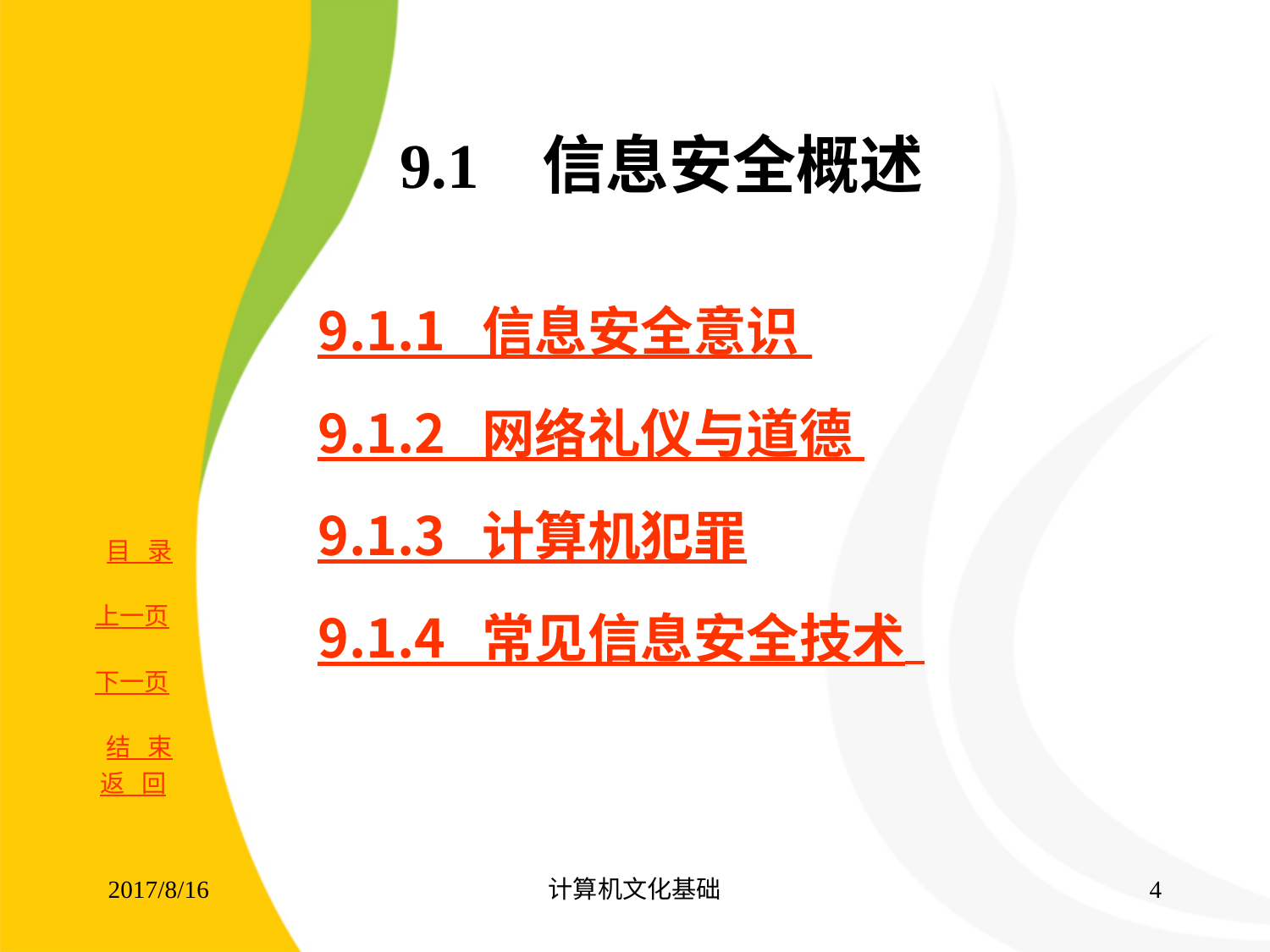

# 9.1   信息安全概述
9.1.1   信息安全意识
9.1.2   网络礼仪与道德
9.1.3   计算机犯罪
9.1.4   常见信息安全技术
返   回
2017/8/16
计算机文化基础
4